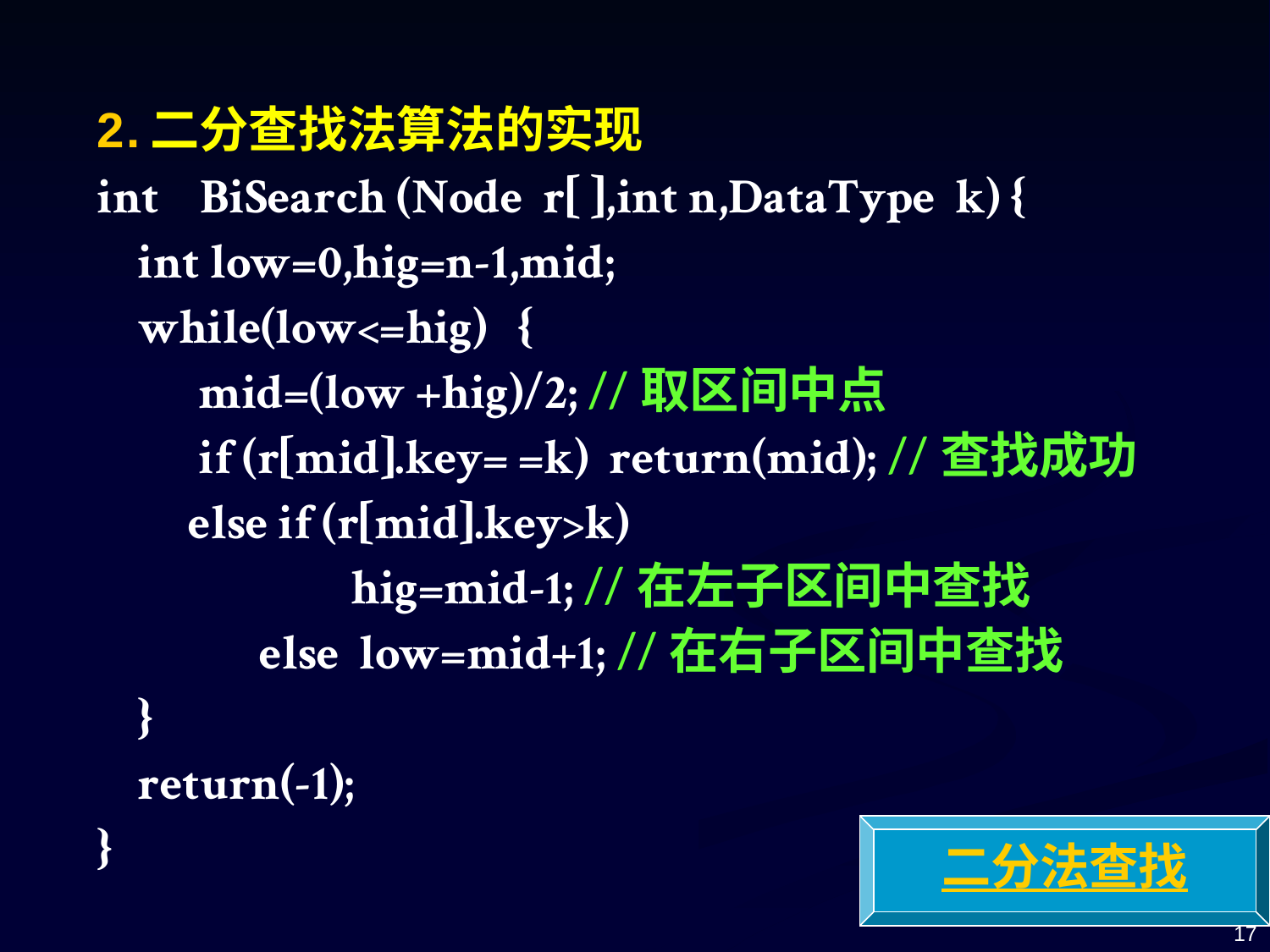

二分查找法算法的实现
int    BiSearch (Node  r[ ],int n,DataType  k) {
    int low=0,hig=n-1,mid;
    while(low<=hig)   {
          mid=(low +hig)/2; //取区间中点
          if (r[mid].key= =k)  return(mid); //查找成功
         else if (r[mid].key>k)
                         hig=mid-1; //在左子区间中查找
                else  low=mid+1; //在右子区间中查找
    }
    return(-1);
}
二分法查找
17